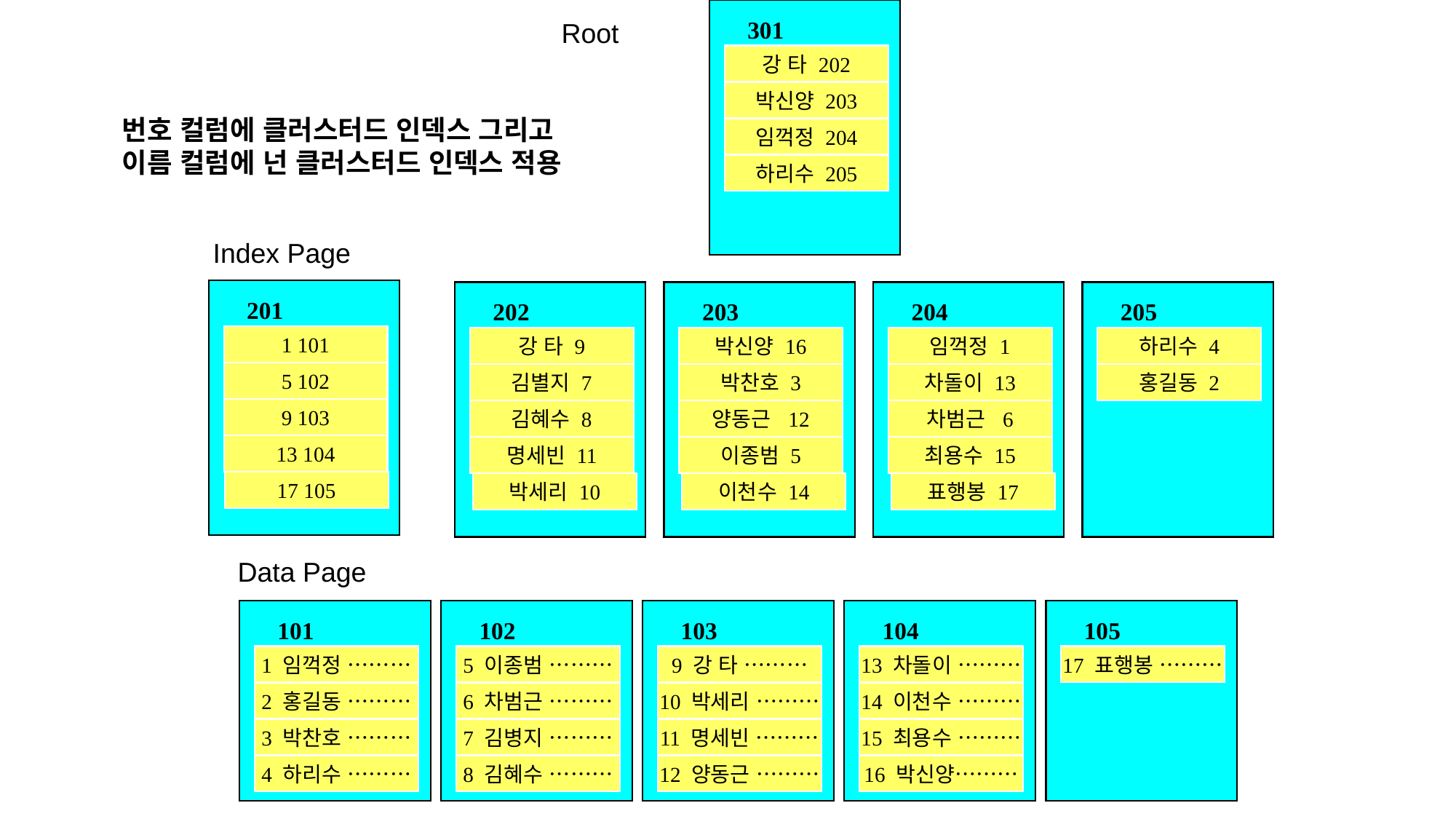

301
Root
강 타 202
박신양 203
번호 컬럼에 클러스터드 인덱스 그리고 이름 컬럼에 넌 클러스터드 인덱스 적용
임꺽정 204
하리수 205
Index Page

201
202
203
204
205
1 101
강 타 9
박신양 16
임꺽정 1
하리수 4
5 102
김별지 7
박찬호 3
차돌이 13
홍길동 2
9 103
김혜수 8
양동근  12
차범근  6
13 104
명세빈 11
이종범 5
최용수 15
17 105
박세리 10
이천수 14
표행봉 17
Data Page

101
102
103
104
105
1 임꺽정 ………
5 이종범 ………
9 강 타 ………
13 차돌이 ………
17 표행봉 ………
2 홍길동 ………
6 차범근 ………
10 박세리 ………
14 이천수 ………
3 박찬호 ………
7 김병지 ………
11 명세빈 ………
15 최용수 ………
4 하리수 ………
8 김혜수 ………
12 양동근 ………
16 박신양………